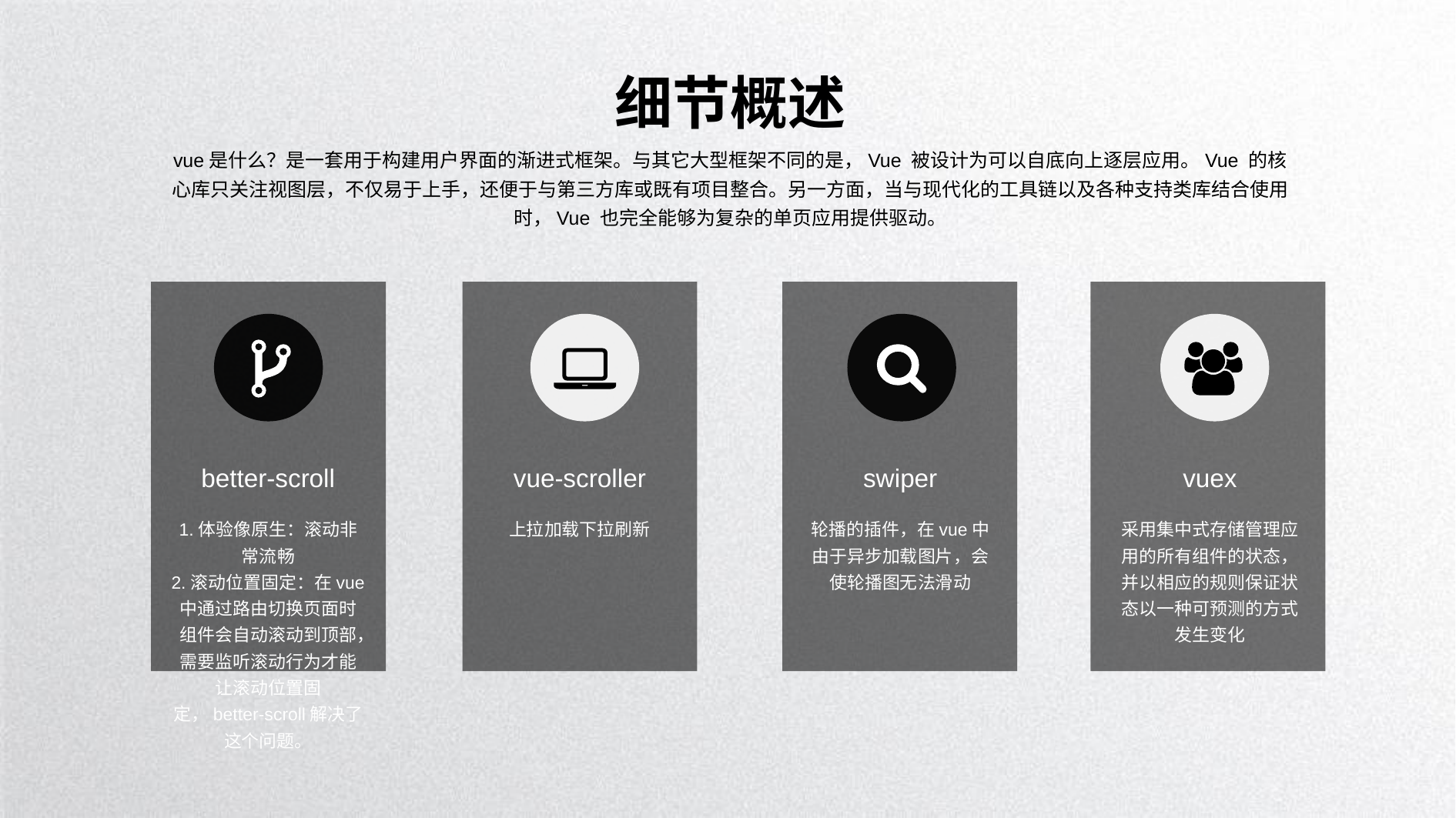

细节概述
vue是什么？是一套用于构建用户界面的渐进式框架。与其它大型框架不同的是，Vue 被设计为可以自底向上逐层应用。Vue 的核心库只关注视图层，不仅易于上手，还便于与第三方库或既有项目整合。另一方面，当与现代化的工具链以及各种支持类库结合使用时，Vue 也完全能够为复杂的单页应用提供驱动。

better-scroll
vue-scroller
swiper
vuex
1.体验像原生：滚动非常流畅
2.滚动位置固定：在vue中通过路由切换页面时组件会自动滚动到顶部，需要监听滚动行为才能让滚动位置固定，better-scroll解决了这个问题。
上拉加载下拉刷新
轮播的插件，在vue中由于异步加载图片，会使轮播图无法滑动
采用集中式存储管理应用的所有组件的状态，并以相应的规则保证状态以一种可预测的方式发生变化